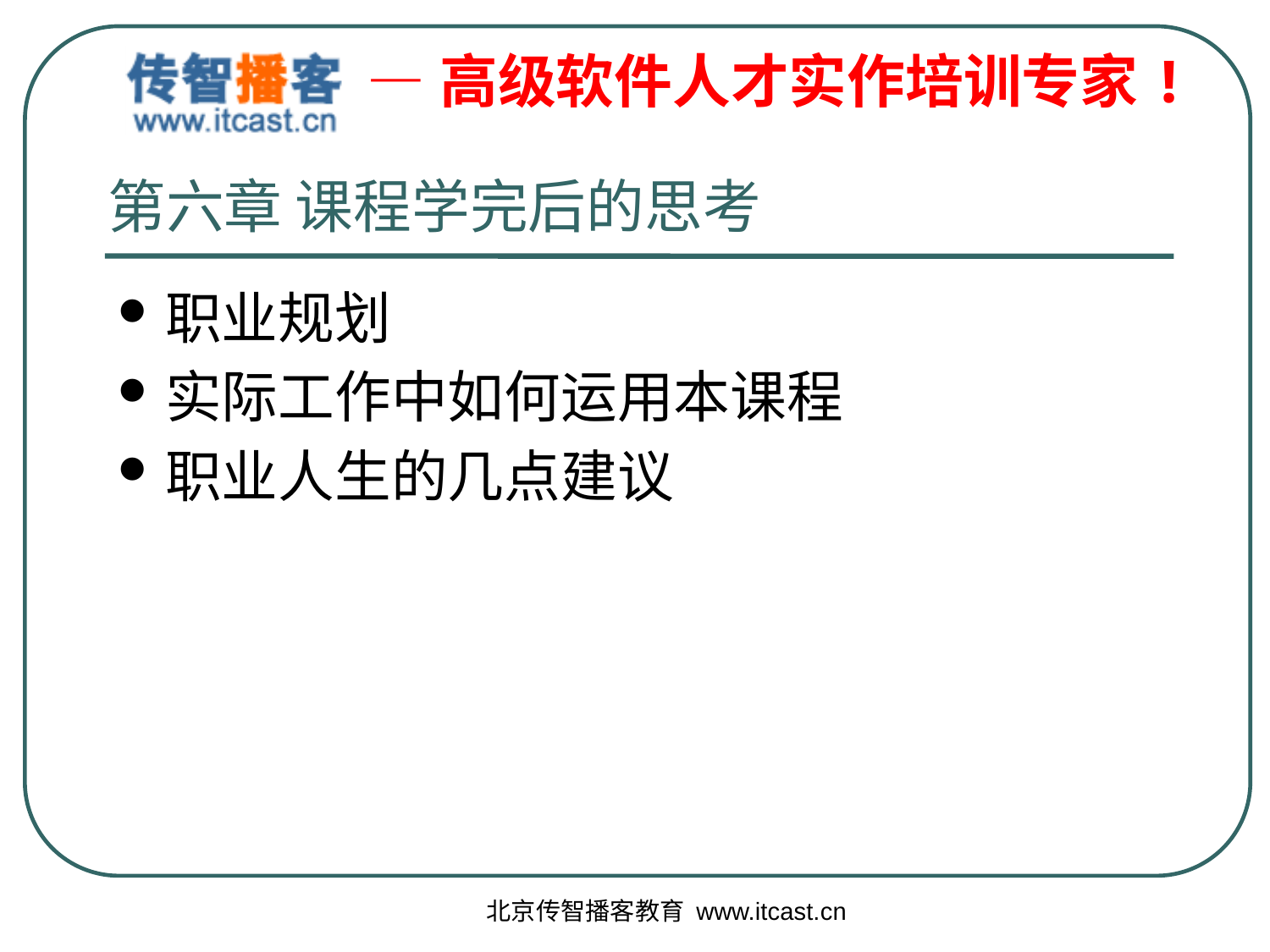

# 第六章 课程学完后的思考
职业规划
实际工作中如何运用本课程
职业人生的几点建议
北京传智播客教育 www.itcast.cn